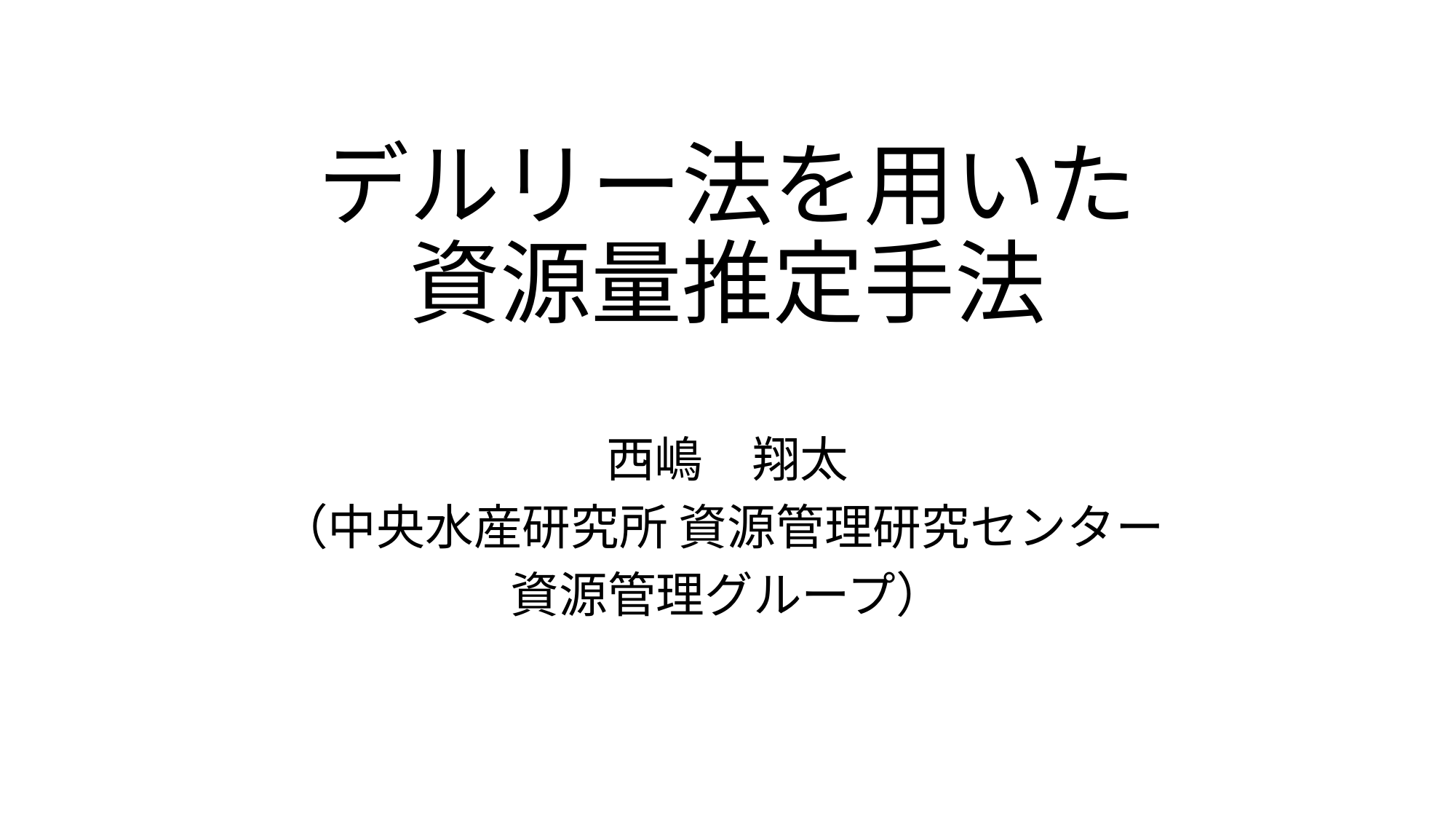

# デルリー法を用いた 資源量推定手法
西嶋　翔太
（中央水産研究所 資源管理研究センター
資源管理グループ）